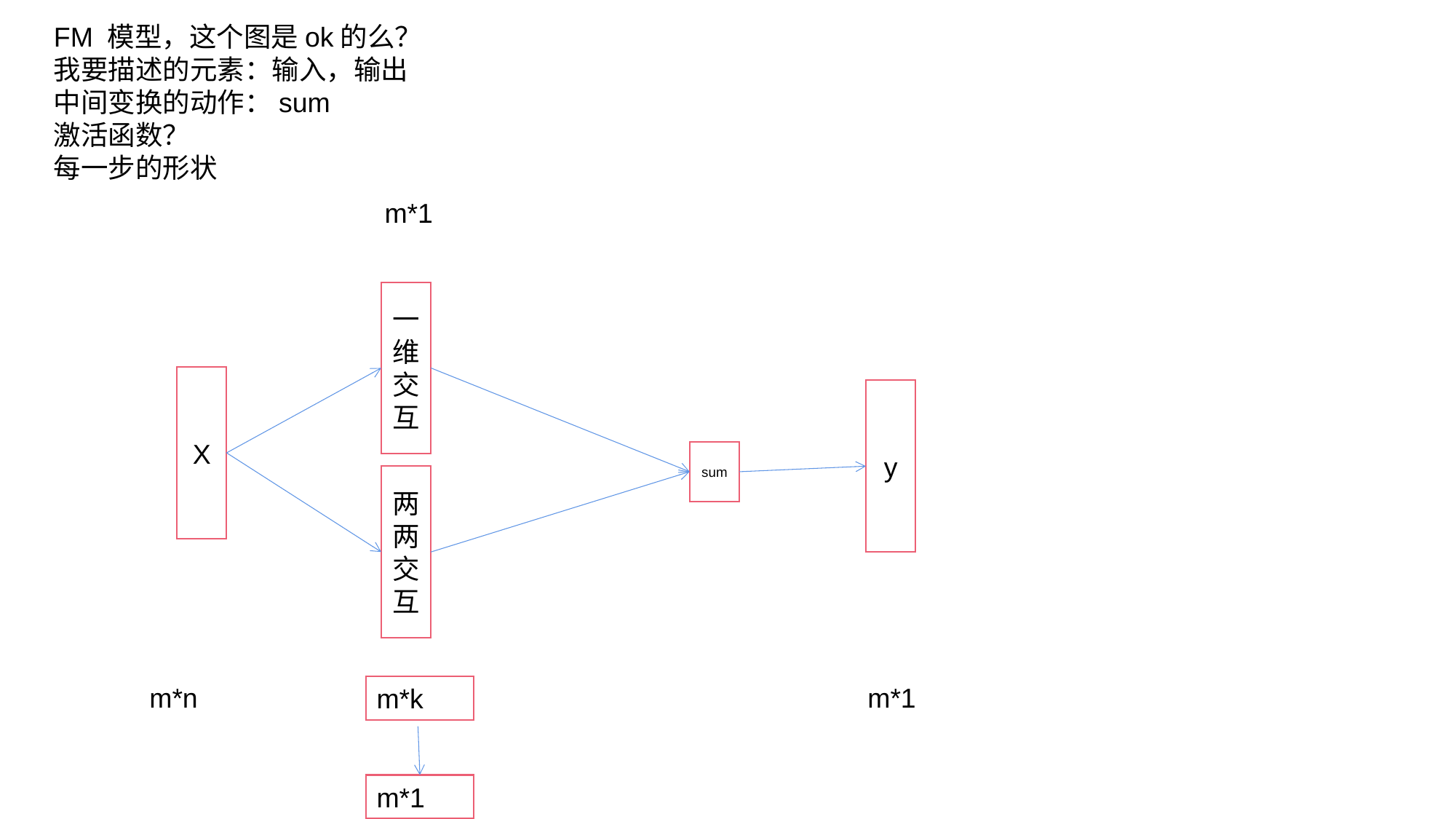

FM 模型，这个图是ok的么？
我要描述的元素：输入，输出
中间变换的动作：sum
激活函数？
每一步的形状
m*1
一维交互
X
y
sum
两两交互
m*n
m*1
m*k
m*1